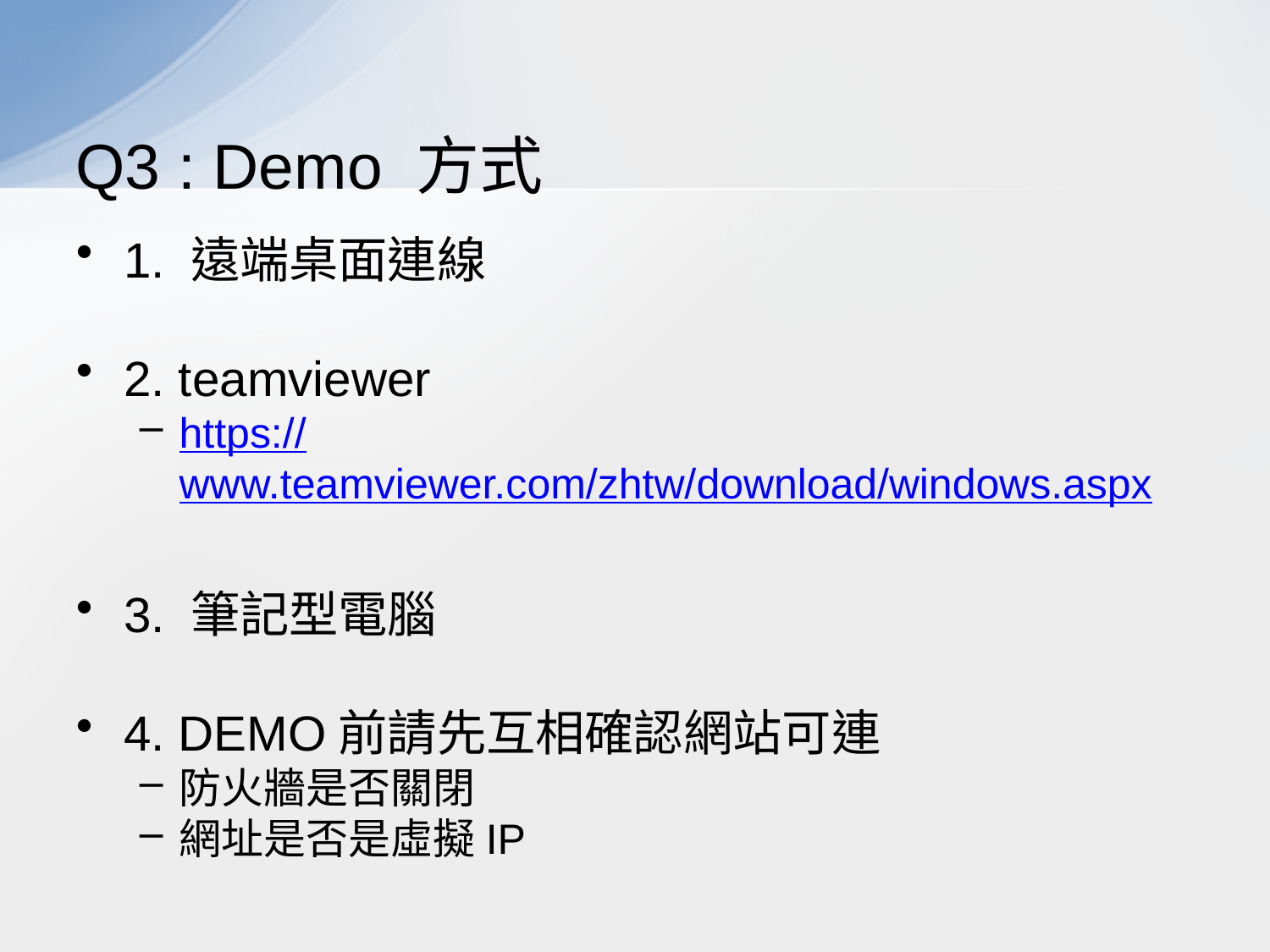

# Q3 : Demo 方式
1. 遠端桌面連線

2. teamviewer
https://www.teamviewer.com/zhtw/download/windows.aspx

3. 筆記型電腦

4. DEMO前請先互相確認網站可連
防火牆是否關閉
網址是否是虛擬IP